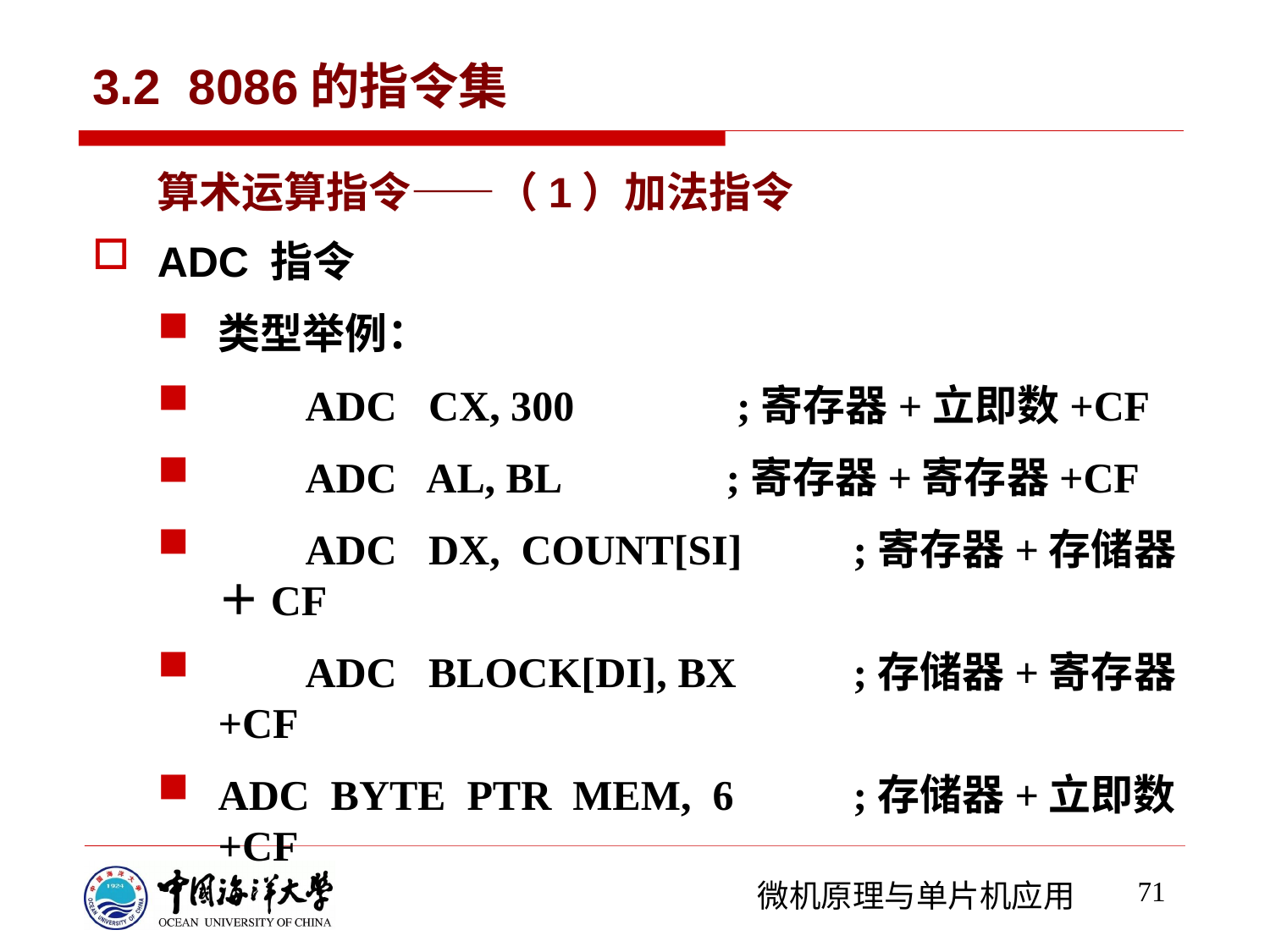

# 3.2  8086的指令集
算术运算指令——（1）加法指令
ADC 指令
类型举例：
	ADC   CX, 300		 ;寄存器+立即数+CF
	ADC   AL, BL		;寄存器+寄存器+CF
	ADC   DX,  COUNT[SI]	;寄存器+存储器＋CF
	ADC   BLOCK[DI], BX	;存储器+寄存器+CF
ADC  BYTE  PTR  MEM,  6	;存储器+立即数+CF

71